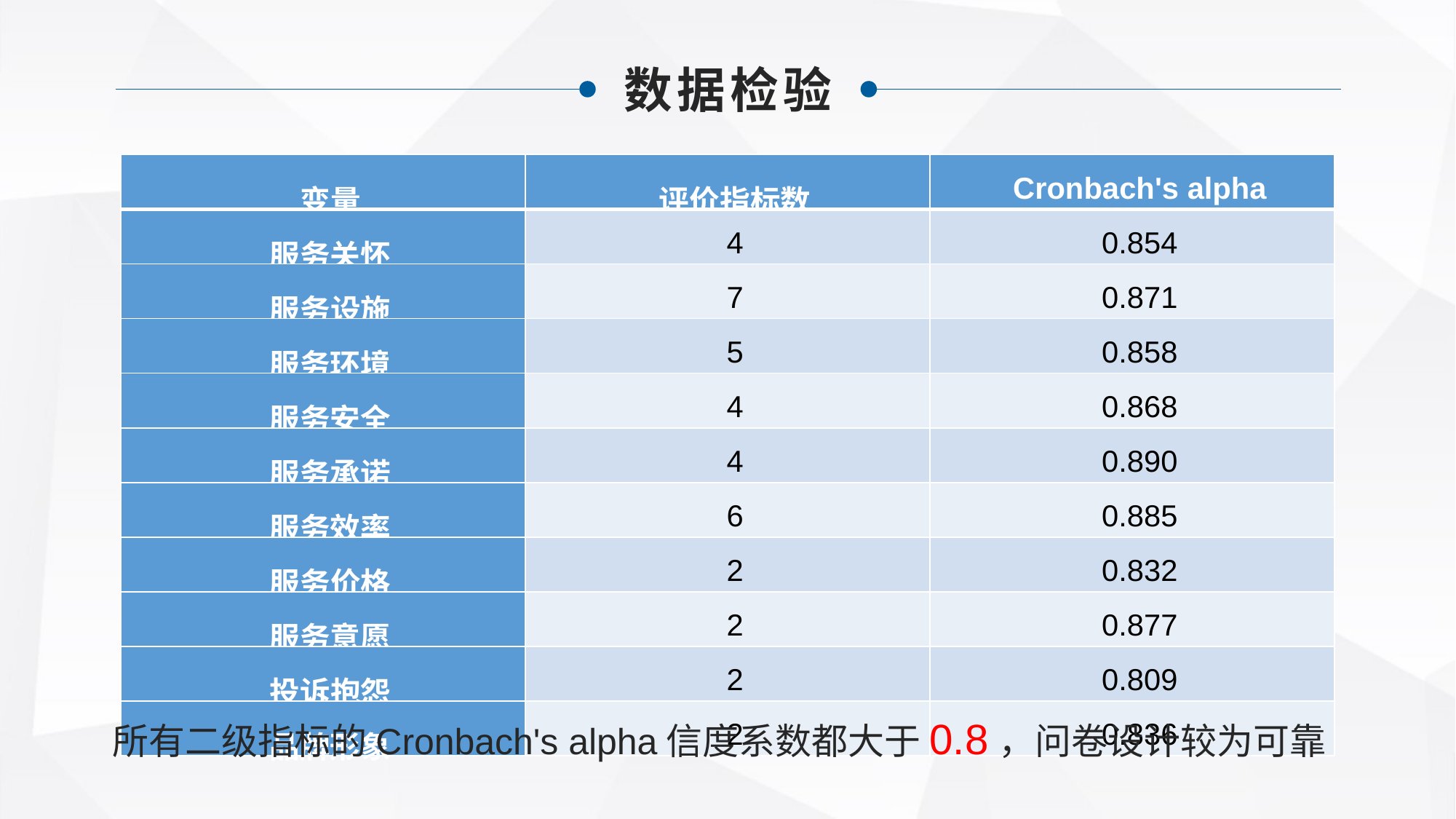

数据检验

| 变量 | 评价指标数 | Cronbach's alpha |
| --- | --- | --- |
| 服务关怀 | 4 | 0.854 |
| 服务设施 | 7 | 0.871 |
| 服务环境 | 5 | 0.858 |
| 服务安全 | 4 | 0.868 |
| 服务承诺 | 4 | 0.890 |
| 服务效率 | 6 | 0.885 |
| 服务价格 | 2 | 0.832 |
| 服务意愿 | 2 | 0.877 |
| 投诉抱怨 | 2 | 0.809 |
| 品牌形象 | 2 | 0.836 |
所有二级指标的Cronbach's alpha信度系数都大于0.8，问卷设计较为可靠